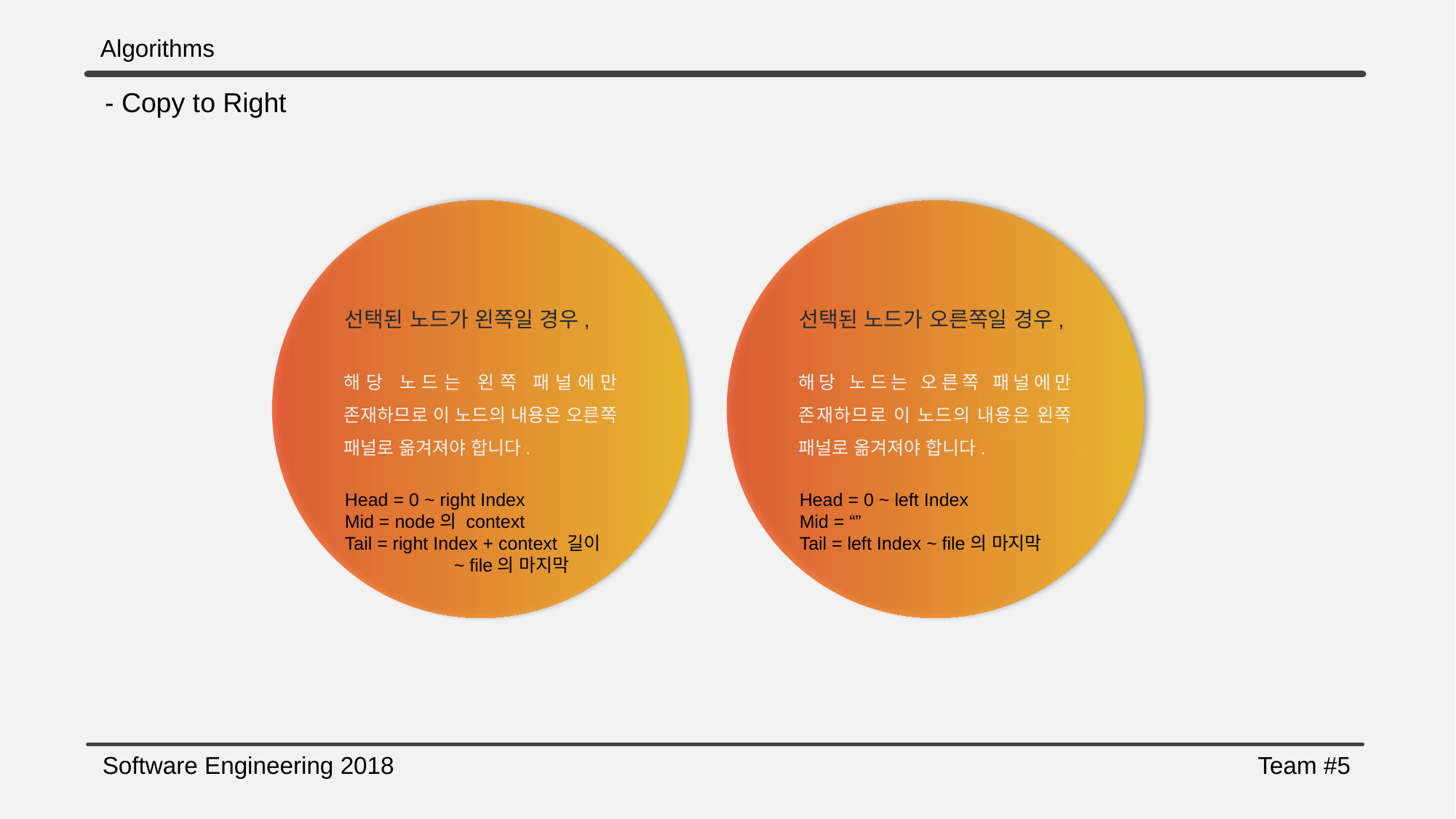

Algorithms
- Copy to Right
해당 노드는 왼쪽 패널에만 존재하므로 이 노드의 내용은 오른쪽 패널로 옮겨져야 합니다.
해당 노드는 오른쪽 패널에만 존재하므로 이 노드의 내용은 왼쪽 패널로 옮겨져야 합니다.
선택된 노드가 왼쪽일 경우,
선택된 노드가 오른쪽일 경우,

캐논남
파워포인트
템플릿
Head = 0 ~ right Index
Mid = node의 context
Tail = right Index + context 길이
	~ file의 마지막
Head = 0 ~ left Index
Mid = “”
Tail = left Index ~ file의 마지막
Software Engineering 2018
Team #5